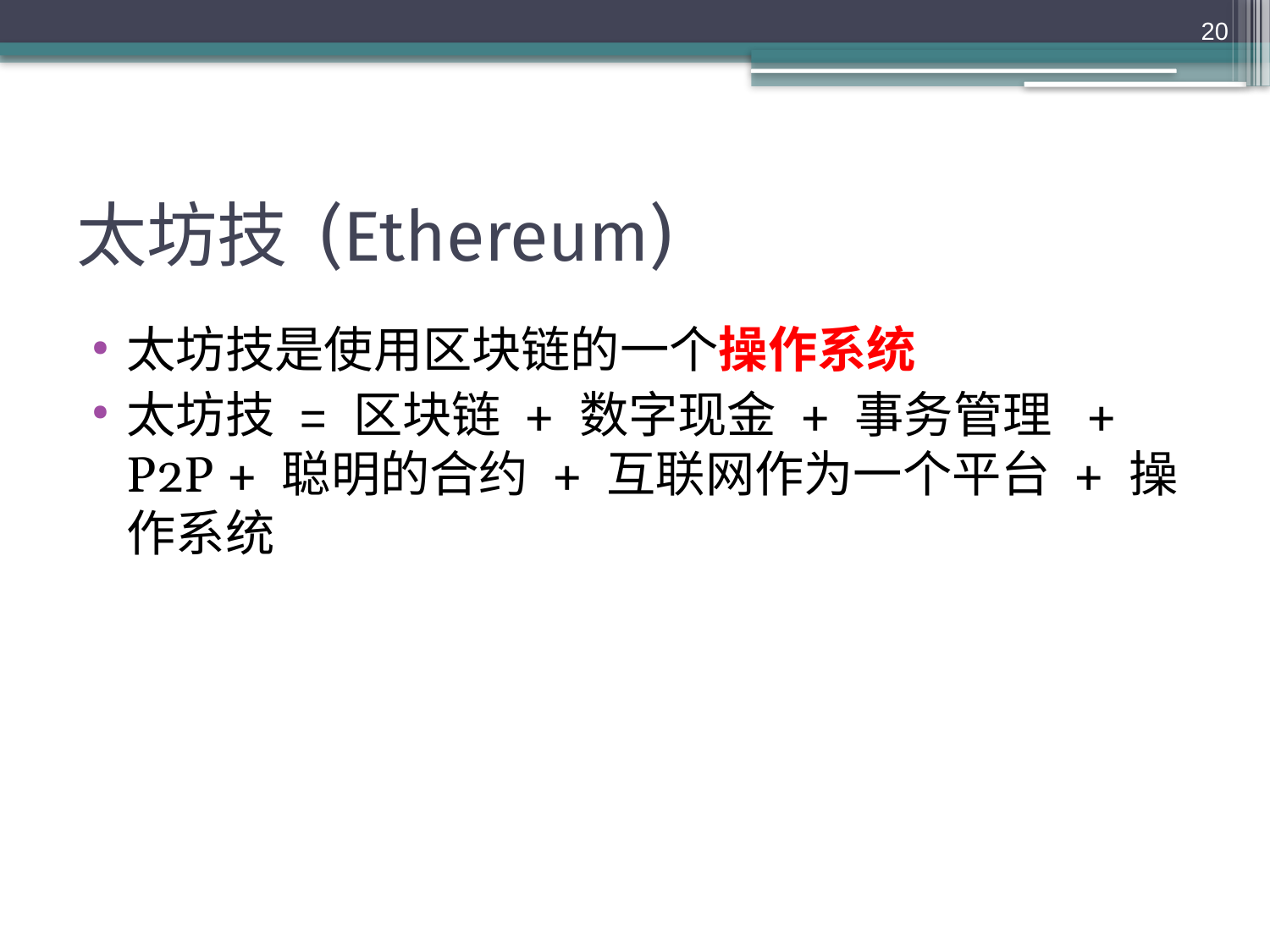

20

# 太坊技 (Ethereum)
太坊技是使用区块链的一个操作系统
太坊技 = 区块链 + 数字现金 + 事务管理  + P2P + 聪明的合约 + 互联网作为一个平台 + 操作系统